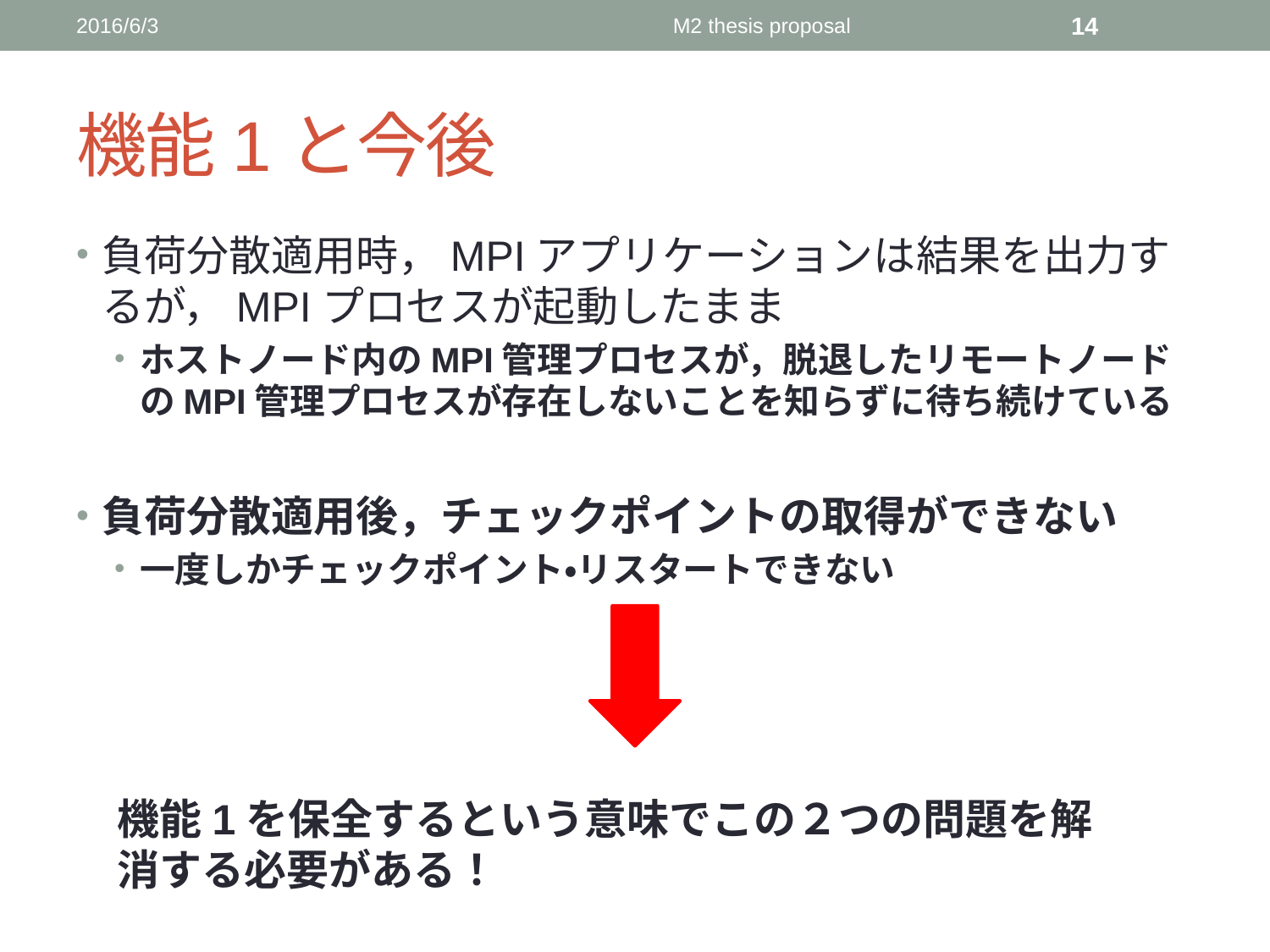

2016/6/3
M2 thesis proposal
14
# 機能1と今後
負荷分散適用時，MPIアプリケーションは結果を出力するが，MPIプロセスが起動したまま
ホストノード内のMPI管理プロセスが，脱退したリモートノードのMPI管理プロセスが存在しないことを知らずに待ち続けている

負荷分散適用後，チェックポイントの取得ができない
一度しかチェックポイント・リスタートできない

機能1を保全するという意味でこの２つの問題を解消する必要がある！